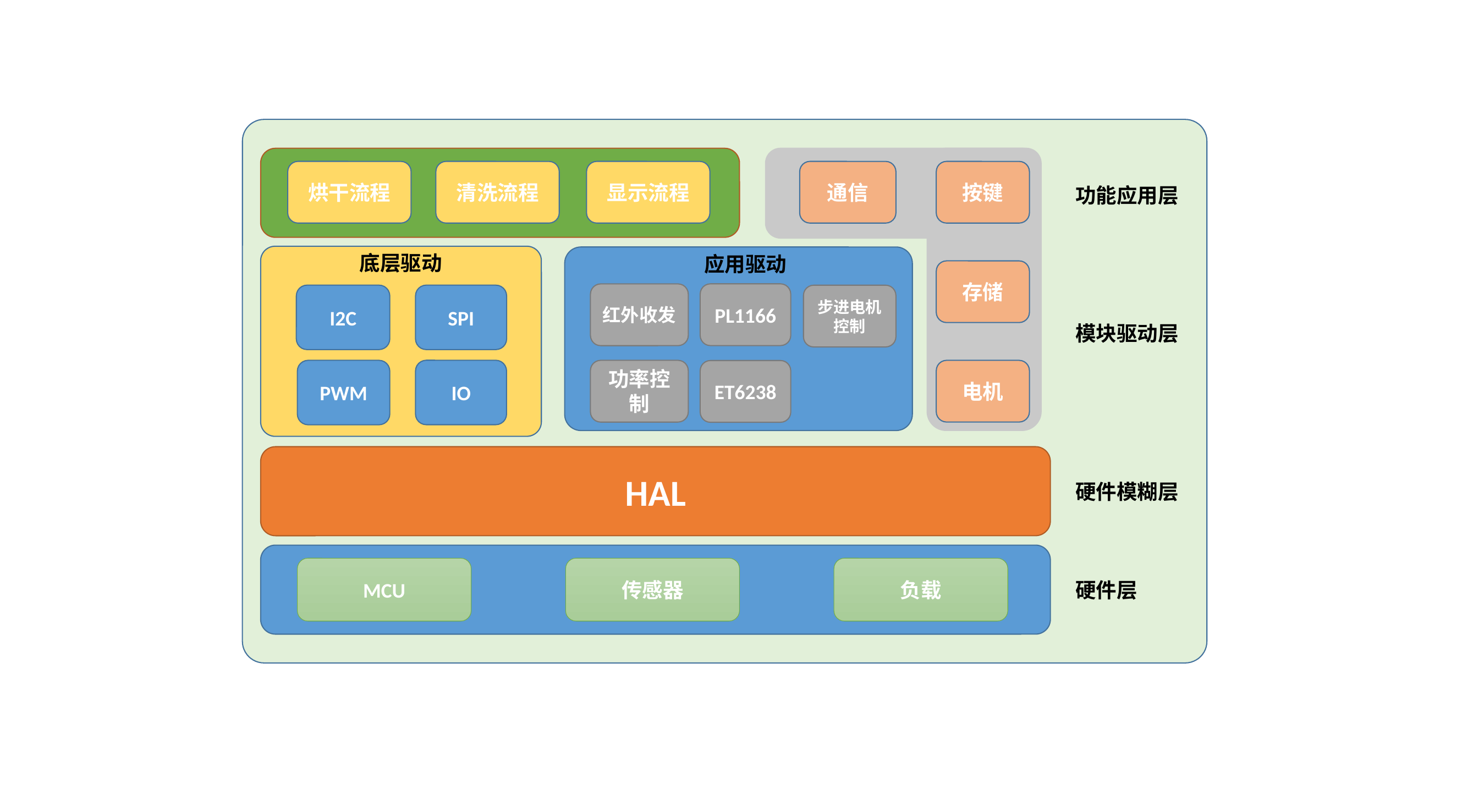

烘干流程
清洗流程
显示流程

通信
按键
功能应用层

底层驱动

应用驱动
存储
PL1166
红外收发
I2C
SPI
步进电机控制
模块驱动层
IO
功率控制
PWM
电机
ET6238
HAL
硬件模糊层

MCU
传感器
负载
硬件层